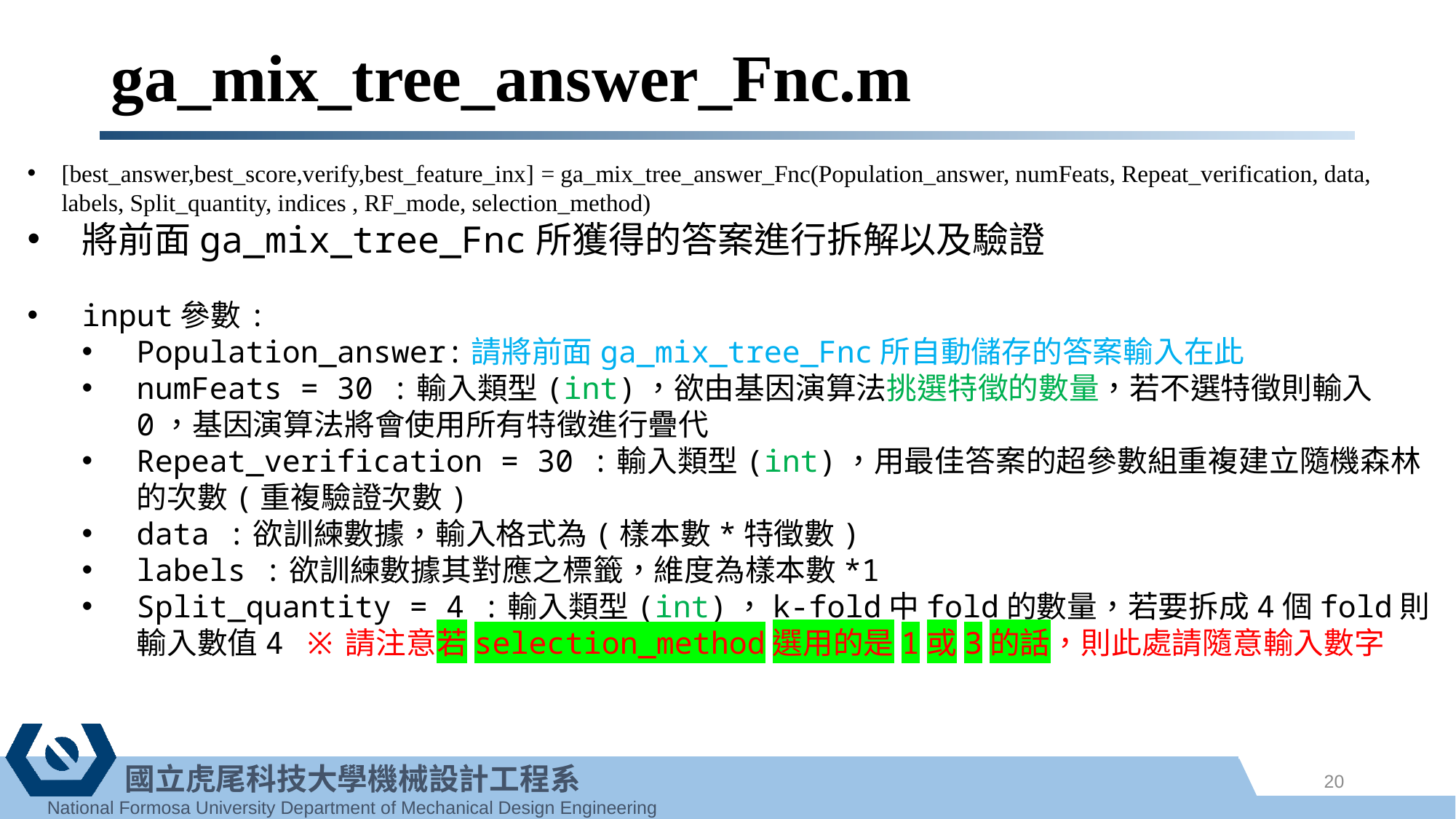

# ga_mix_tree_answer_Fnc.m
[best_answer,best_score,verify,best_feature_inx] = ga_mix_tree_answer_Fnc(Population_answer, numFeats, Repeat_verification, data, labels, Split_quantity, indices , RF_mode, selection_method)
將前面ga_mix_tree_Fnc所獲得的答案進行拆解以及驗證

input參數:
Population_answer:請將前面ga_mix_tree_Fnc所自動儲存的答案輸入在此
numFeats = 30 :輸入類型(int)，欲由基因演算法挑選特徵的數量，若不選特徵則輸入0，基因演算法將會使用所有特徵進行疊代
Repeat_verification = 30 :輸入類型(int)，用最佳答案的超參數組重複建立隨機森林的次數(重複驗證次數)
data :欲訓練數據，輸入格式為(樣本數*特徵數)
labels :欲訓練數據其對應之標籤，維度為樣本數*1
Split_quantity = 4 :輸入類型(int)，k-fold中fold的數量，若要拆成4個fold則輸入數值4 ※請注意若selection_method選用的是1或3的話，則此處請隨意輸入數字

20